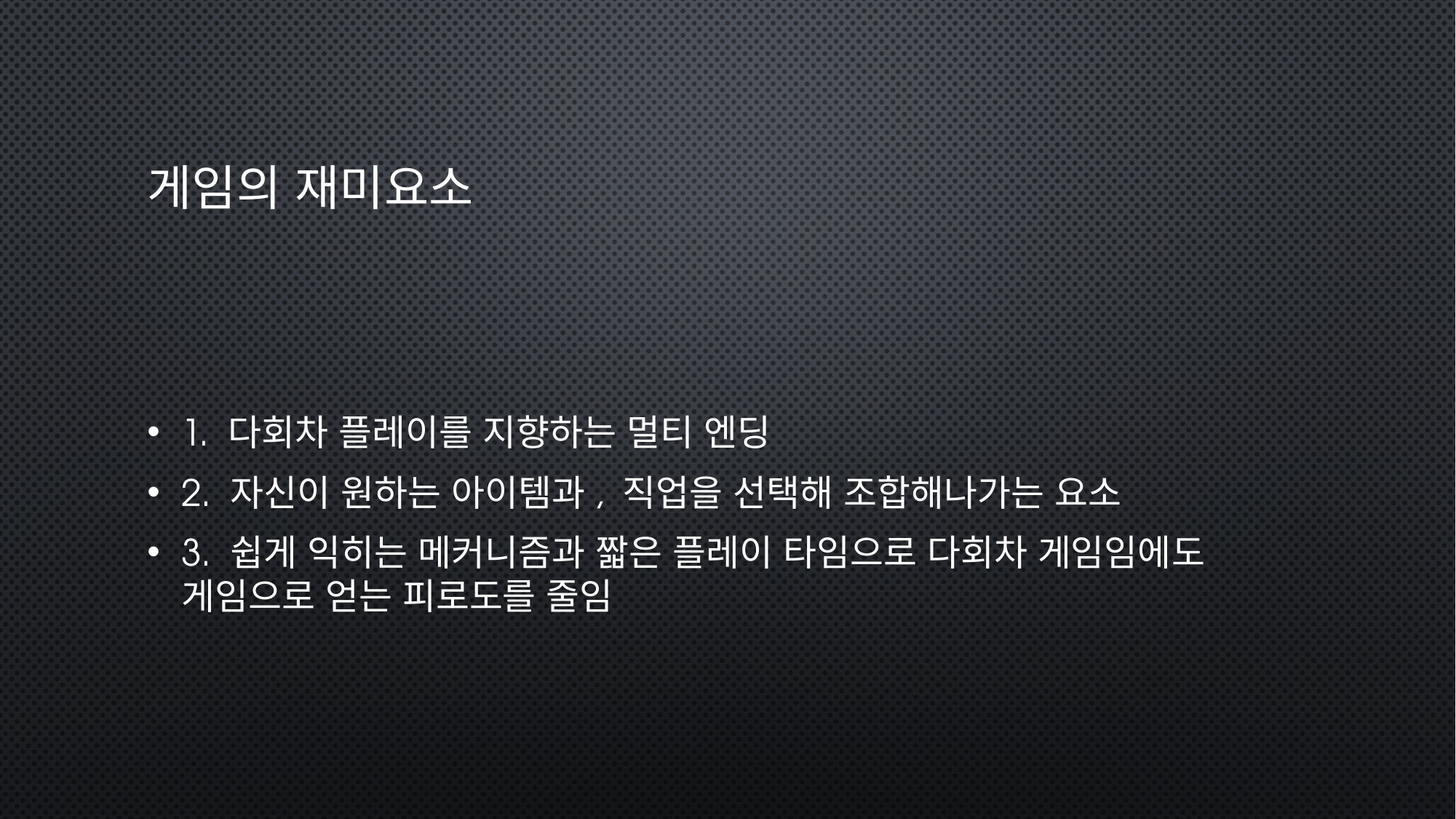

# 게임의 재미요소

1. 다회차 플레이를 지향하는 멀티 엔딩
2. 자신이 원하는 아이템과, 직업을 선택해 조합해나가는 요소
3. 쉽게 익히는 메커니즘과 짧은 플레이 타임으로 다회차 게임임에도 게임으로 얻는 피로도를 줄임